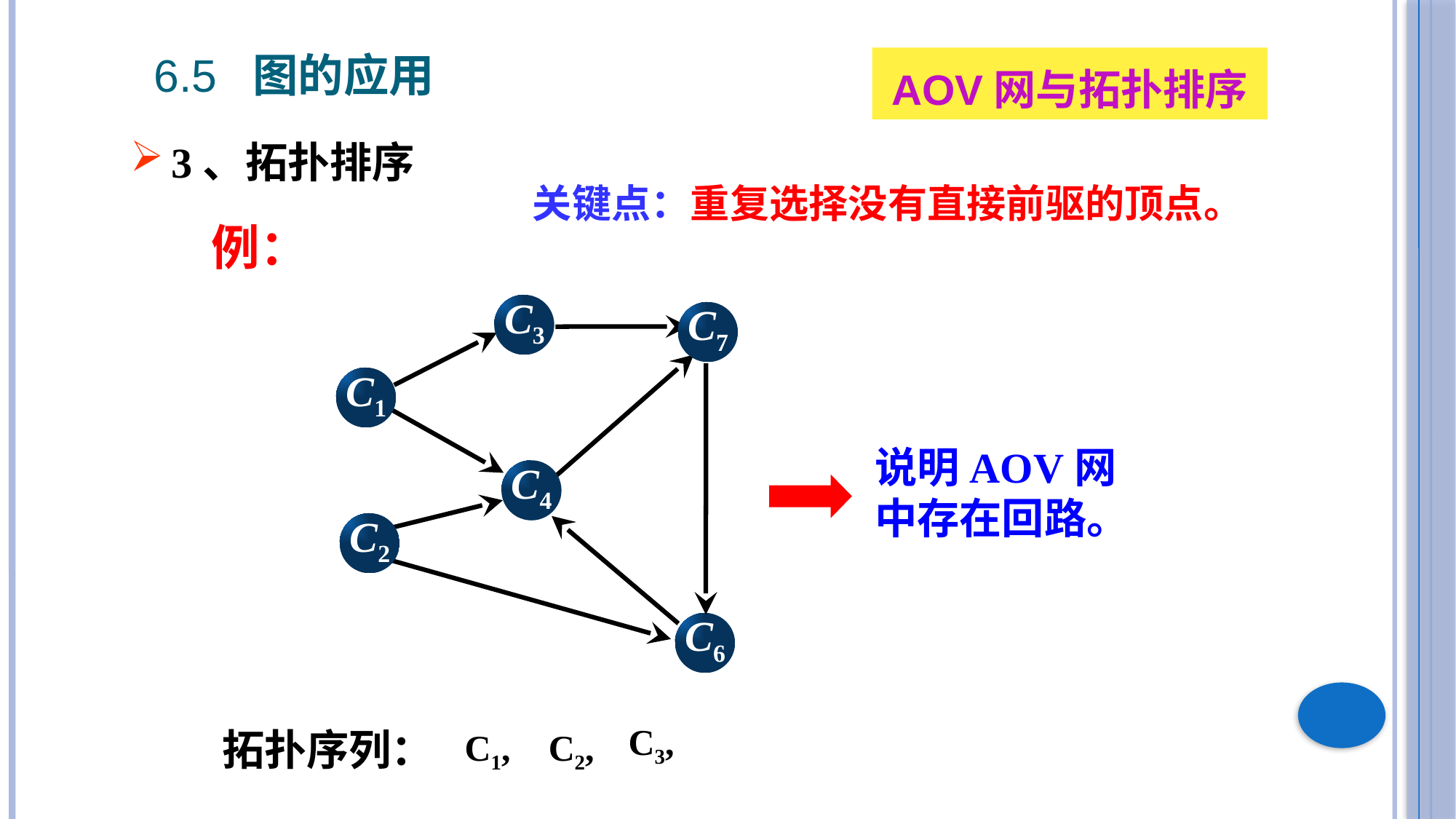

6.5  图的应用
AOV网与拓扑排序
3、拓扑排序

关键点：重复选择没有直接前驱的顶点。
例：
C3

C7

C1

说明AOV网中存在回路。

C4

C2

C6

C3,
拓扑序列：
C1,
C2,